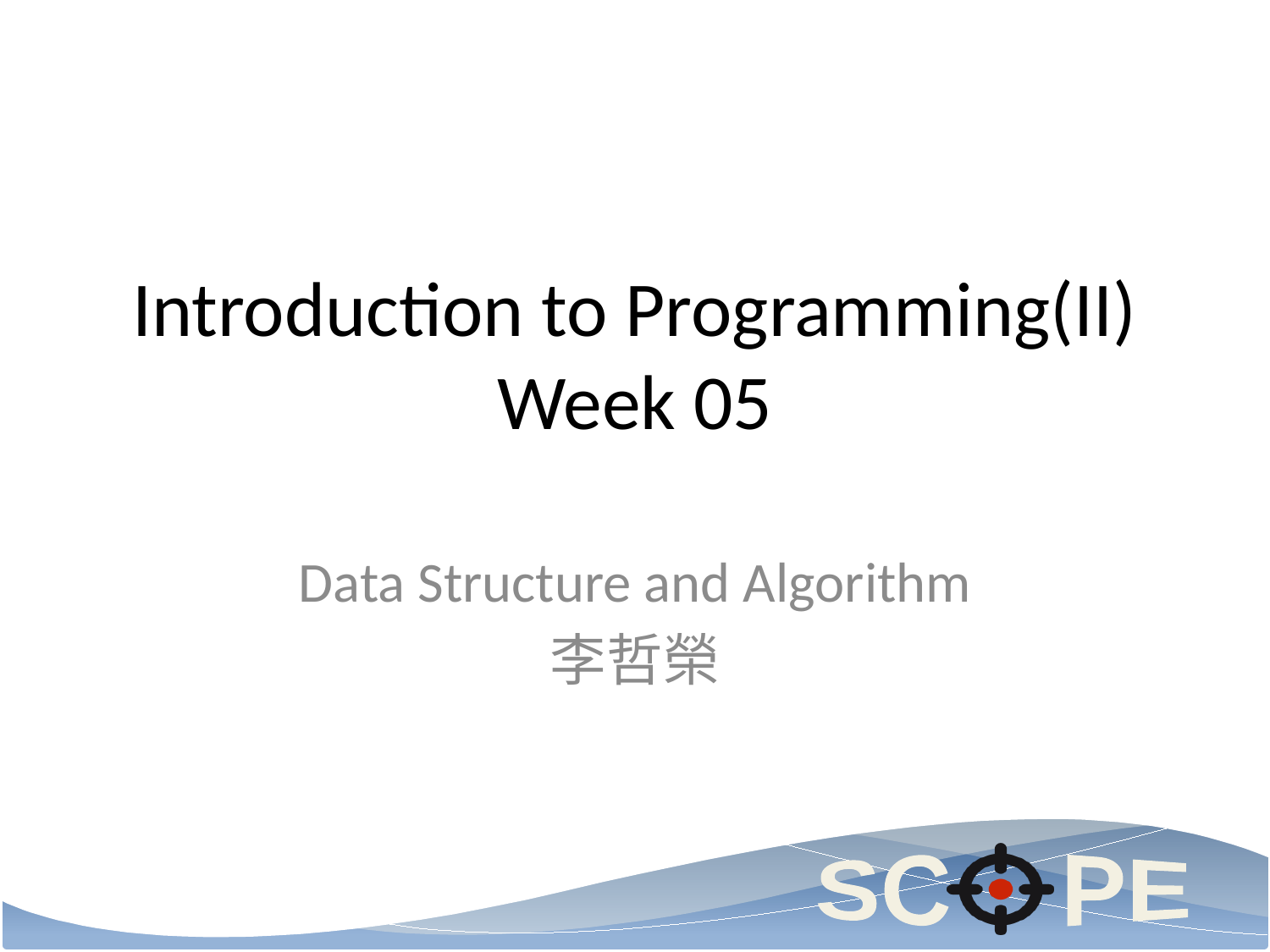

# Introduction to Programming(II) Week 05
Data Structure and Algorithm
李哲榮